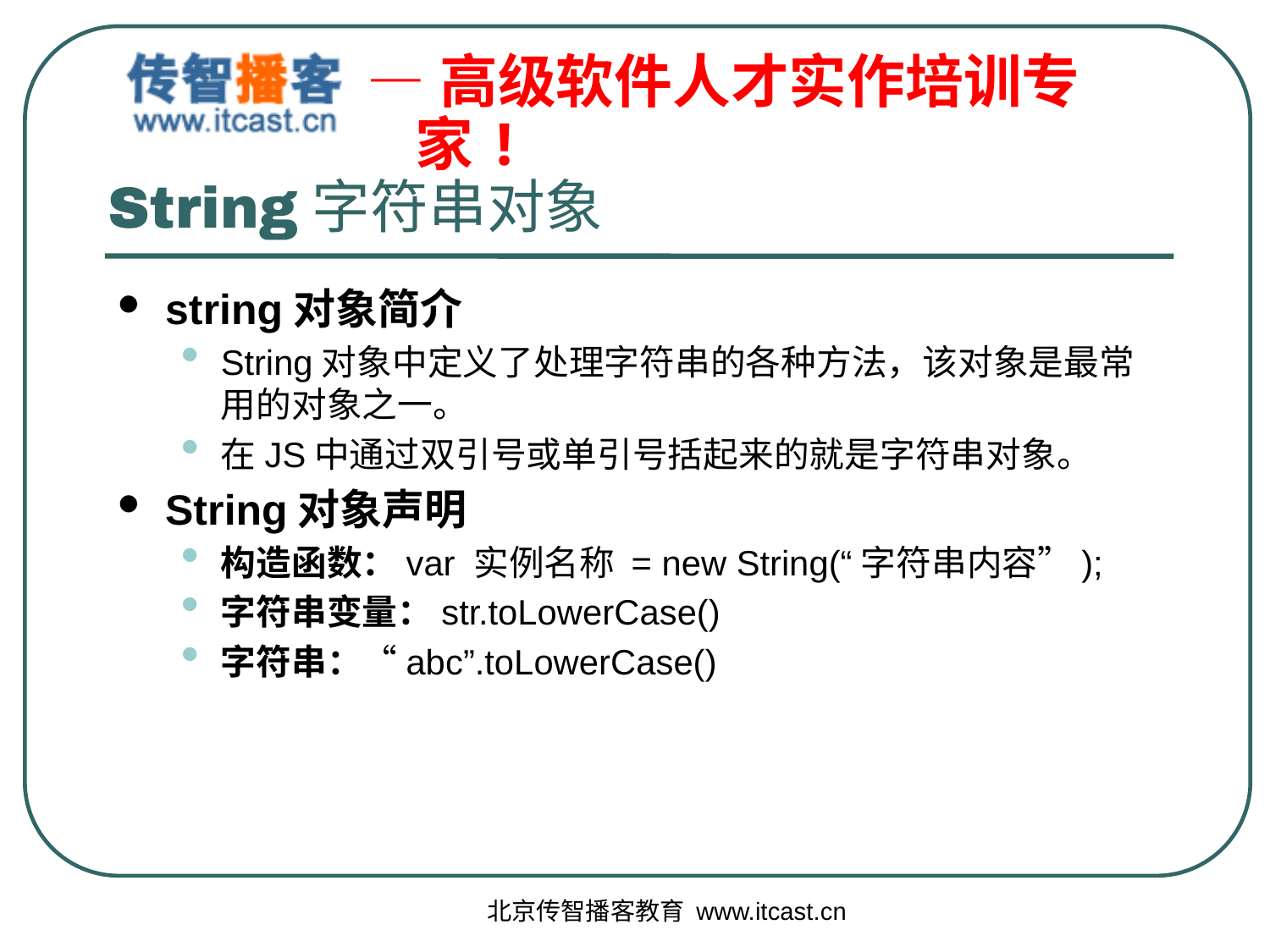

# String字符串对象
string对象简介
String对象中定义了处理字符串的各种方法，该对象是最常用的对象之一。
在JS中通过双引号或单引号括起来的就是字符串对象。
String对象声明
构造函数：var 实例名称 = new String(“字符串内容”);
字符串变量：str.toLowerCase()
字符串：“abc”.toLowerCase()